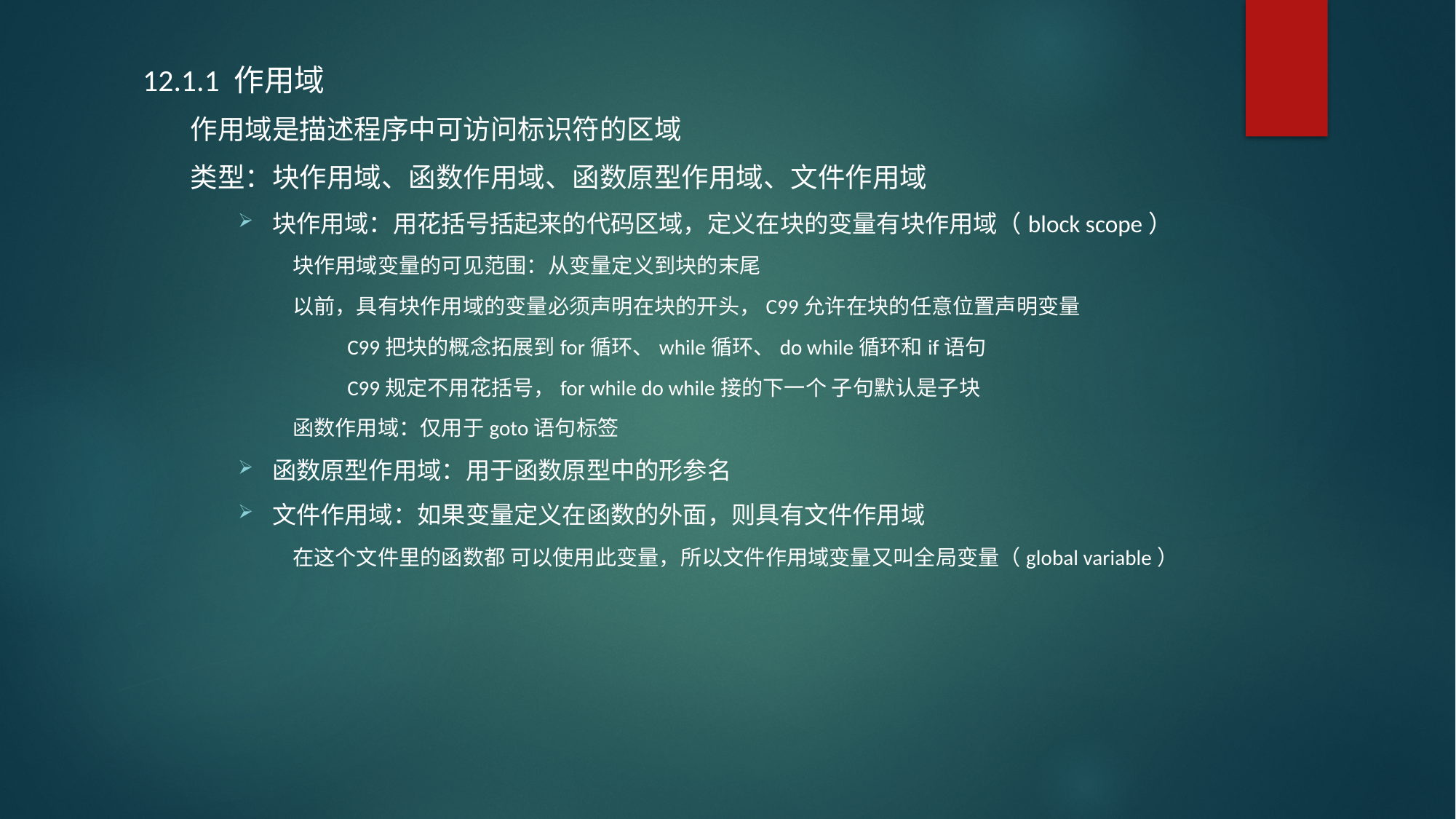

12.1.1 作用域
作用域是描述程序中可访问标识符的区域
类型：块作用域、函数作用域、函数原型作用域、文件作用域
块作用域：用花括号括起来的代码区域，定义在块的变量有块作用域（block scope）
块作用域变量的可见范围：从变量定义到块的末尾
以前，具有块作用域的变量必须声明在块的开头，C99允许在块的任意位置声明变量
C99把块的概念拓展到for循环、while循环、do while循环和if语句
C99规定不用花括号，for while do while接的下一个 子句默认是子块
函数作用域：仅用于goto语句标签
函数原型作用域：用于函数原型中的形参名
文件作用域：如果变量定义在函数的外面，则具有文件作用域
在这个文件里的函数都 可以使用此变量，所以文件作用域变量又叫全局变量（global variable）